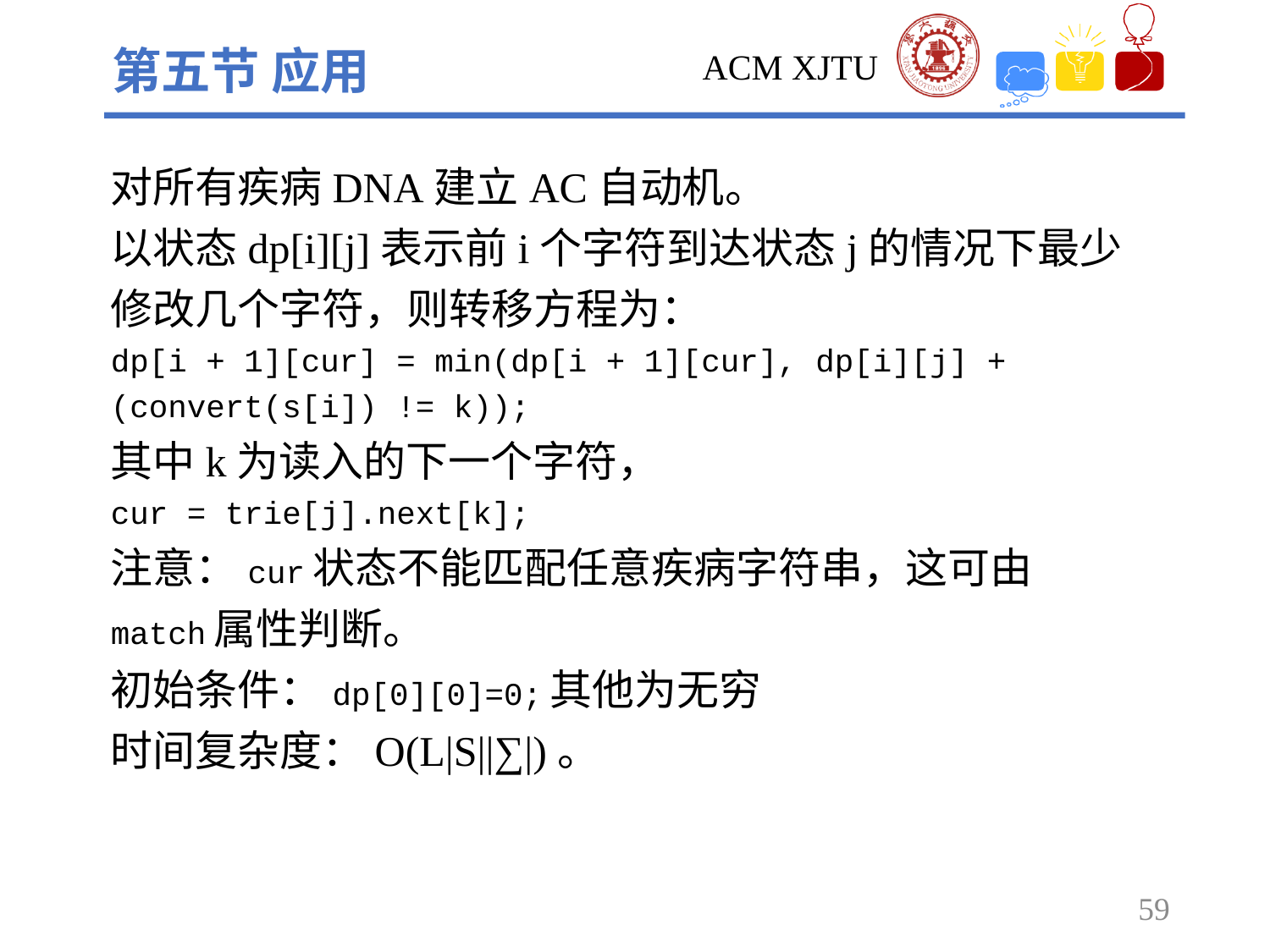

第五节 应用
对所有疾病DNA建立AC自动机。
以状态dp[i][j]表示前i个字符到达状态j的情况下最少修改几个字符，则转移方程为：
dp[i + 1][cur] = min(dp[i + 1][cur], dp[i][j] + (convert(s[i]) != k));
其中k为读入的下一个字符，
cur = trie[j].next[k];
注意：cur状态不能匹配任意疾病字符串，这可由match属性判断。
初始条件：dp[0][0]=0;其他为无穷
时间复杂度：O(L|S||∑|)。
59